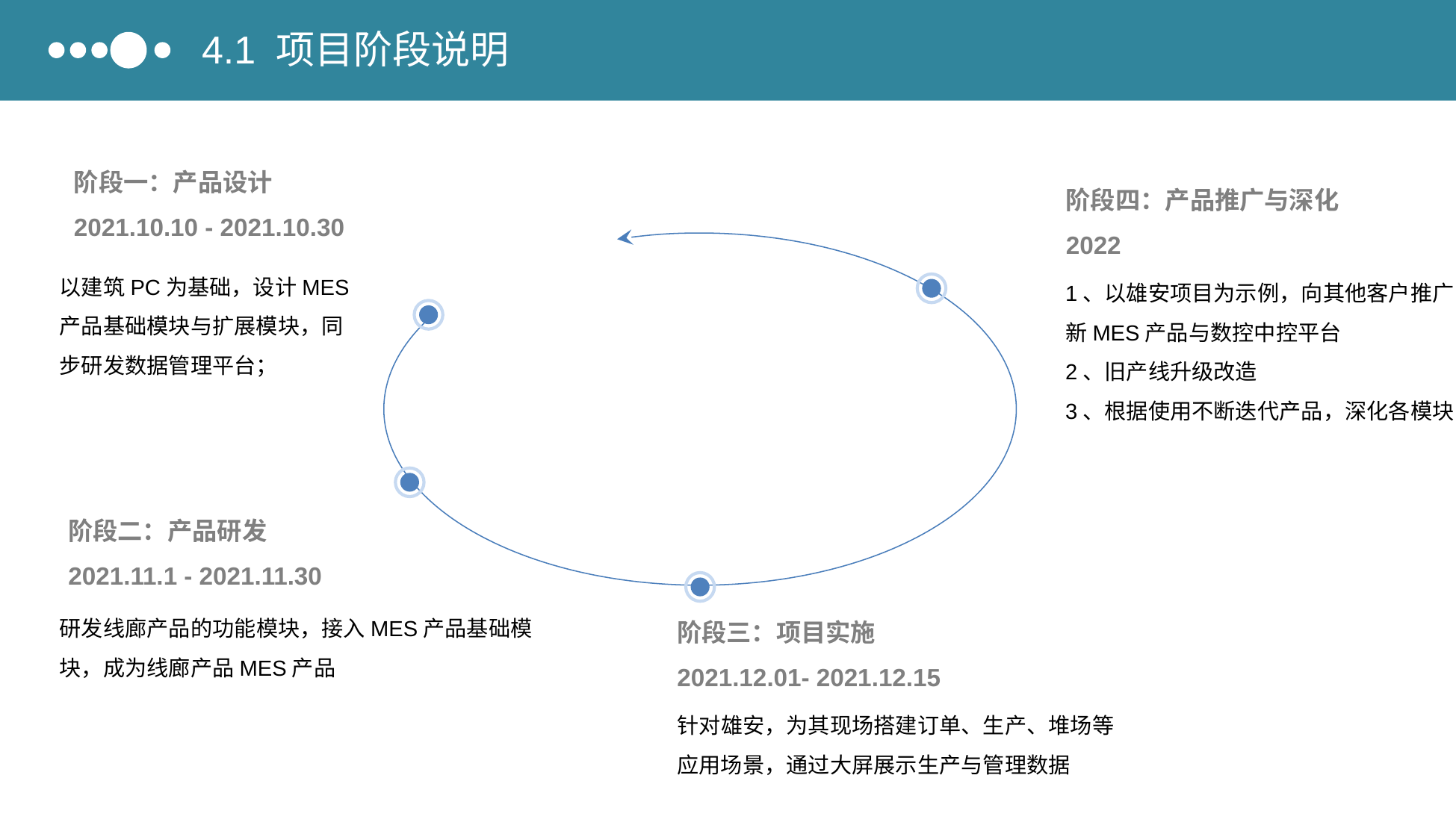

4.1 项目阶段说明
阶段一：产品设计
2021.10.10 - 2021.10.30
阶段四：产品推广与深化
2022

以建筑PC为基础，设计MES产品基础模块与扩展模块，同步研发数据管理平台；
1、以雄安项目为示例，向其他客户推广 新MES产品与数控中控平台
2、旧产线升级改造
3、根据使用不断迭代产品，深化各模块

阶段二：产品研发
2021.11.1 - 2021.11.30

阶段三：项目实施
2021.12.01- 2021.12.15
研发线廊产品的功能模块，接入MES产品基础模块，成为线廊产品MES产品
针对雄安，为其现场搭建订单、生产、堆场等应用场景，通过大屏展示生产与管理数据